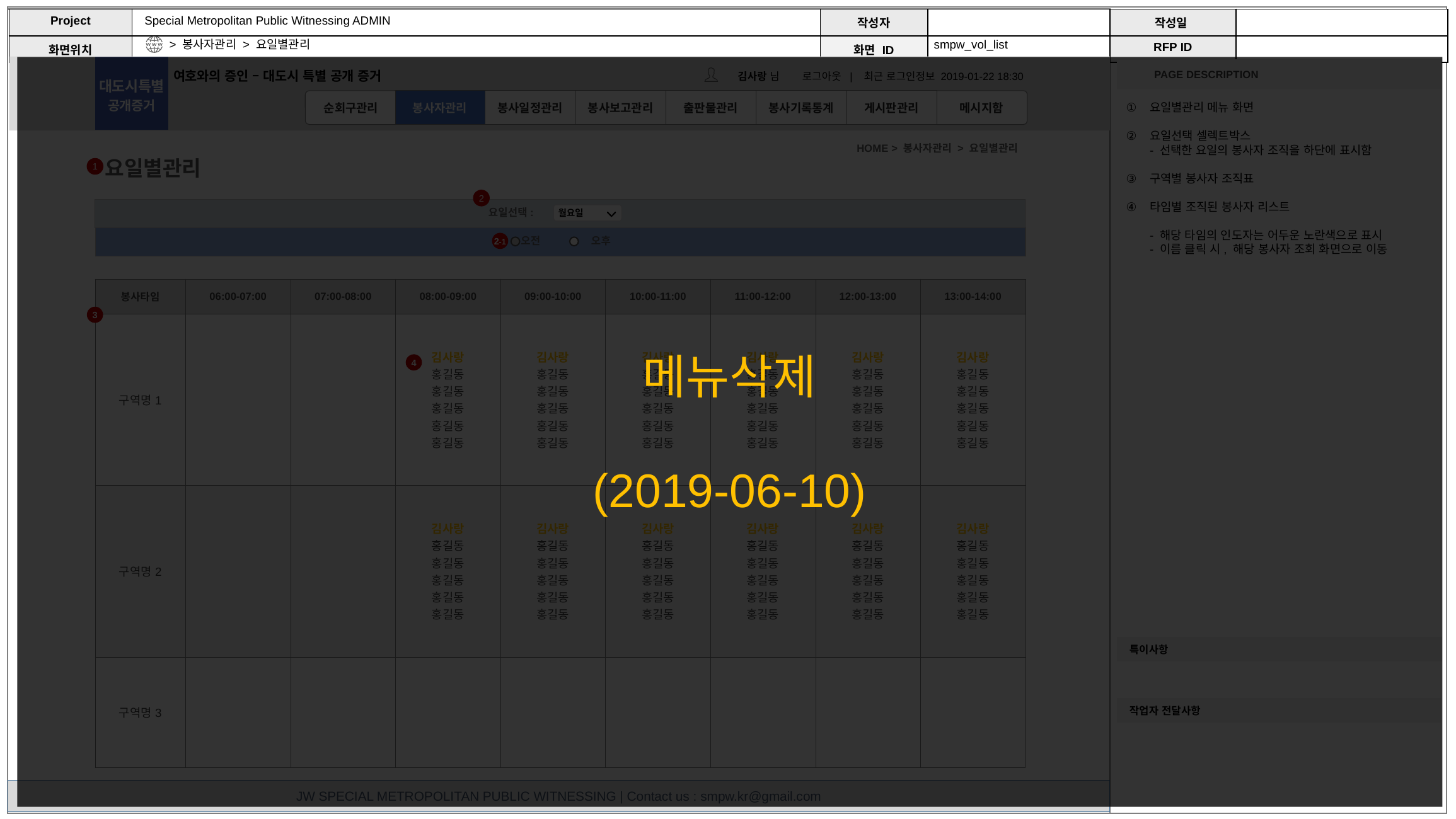

> 봉사자관리 > 요일별관리
smpw_vol_list
메뉴삭제

(2019-06-10)
요일별관리 메뉴 화면
요일선택 셀렉트박스
- 선택한 요일의 봉사자 조직을 하단에 표시함
구역별 봉사자 조직표

타임별 조직된 봉사자 리스트
- 해당 타임의 인도자는 어두운 노란색으로 표시
- 이름 클릭 시, 해당 봉사자 조회 화면으로 이동
HOME > 봉사자관리 > 요일별관리
요일별관리
1
2

요일선택:
월요일

   오전                 오후
2-1

| 봉사타임 | 06:00-07:00 | 07:00-08:00 | 08:00-09:00 | 09:00-10:00 | 10:00-11:00 | 11:00-12:00 | 12:00-13:00 | 13:00-14:00 |
| --- | --- | --- | --- | --- | --- | --- | --- | --- |
| 구역명1 |  |  | 김사랑 홍길동 홍길동 홍길동 홍길동 홍길동 | 김사랑 홍길동 홍길동 홍길동 홍길동 홍길동 | 김사랑 홍길동 홍길동 홍길동 홍길동 홍길동 | 김사랑 홍길동 홍길동 홍길동 홍길동 홍길동 | 김사랑 홍길동 홍길동 홍길동 홍길동 홍길동 | 김사랑 홍길동 홍길동 홍길동 홍길동 홍길동 |
| 구역명2 |  |  | 김사랑 홍길동 홍길동 홍길동 홍길동 홍길동 | 김사랑 홍길동 홍길동 홍길동 홍길동 홍길동 | 김사랑 홍길동 홍길동 홍길동 홍길동 홍길동 | 김사랑 홍길동 홍길동 홍길동 홍길동 홍길동 | 김사랑 홍길동 홍길동 홍길동 홍길동 홍길동 | 김사랑 홍길동 홍길동 홍길동 홍길동 홍길동 |
| 구역명3 |  |  |  |  |  |  |  |  |
3
4
JW SPECIAL METROPOLITAN PUBLIC WITNESSING | Contact us : smpw.kr@gmail.com